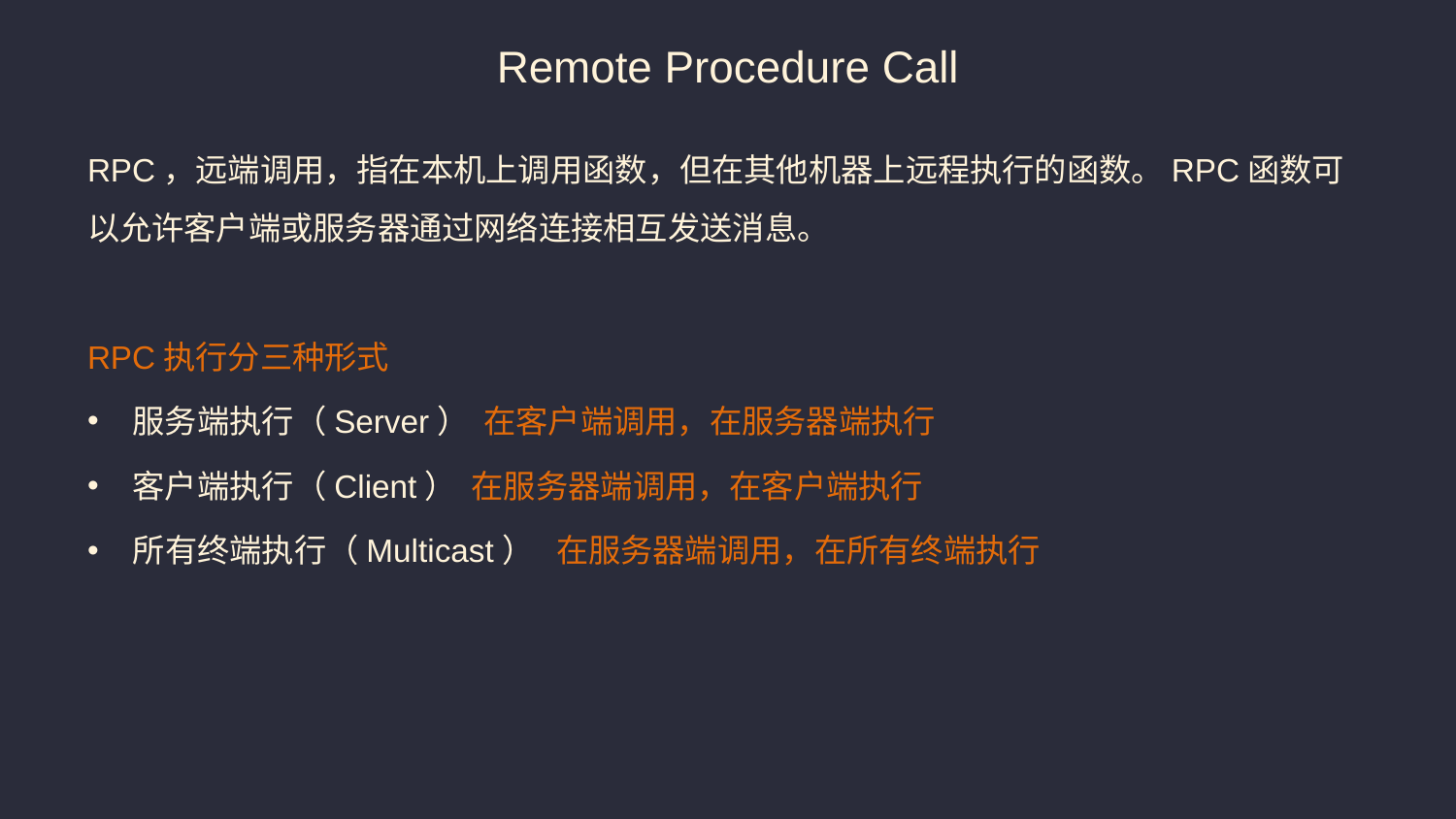

# Remote Procedure Call
RPC，远端调用，指在本机上调用函数，但在其他机器上远程执行的函数。RPC函数可以允许客户端或服务器通过网络连接相互发送消息。

RPC执行分三种形式
服务端执行（Server）  在客户端调用，在服务器端执行
客户端执行（Client）  在服务器端调用，在客户端执行
所有终端执行（Multicast）   在服务器端调用，在所有终端执行